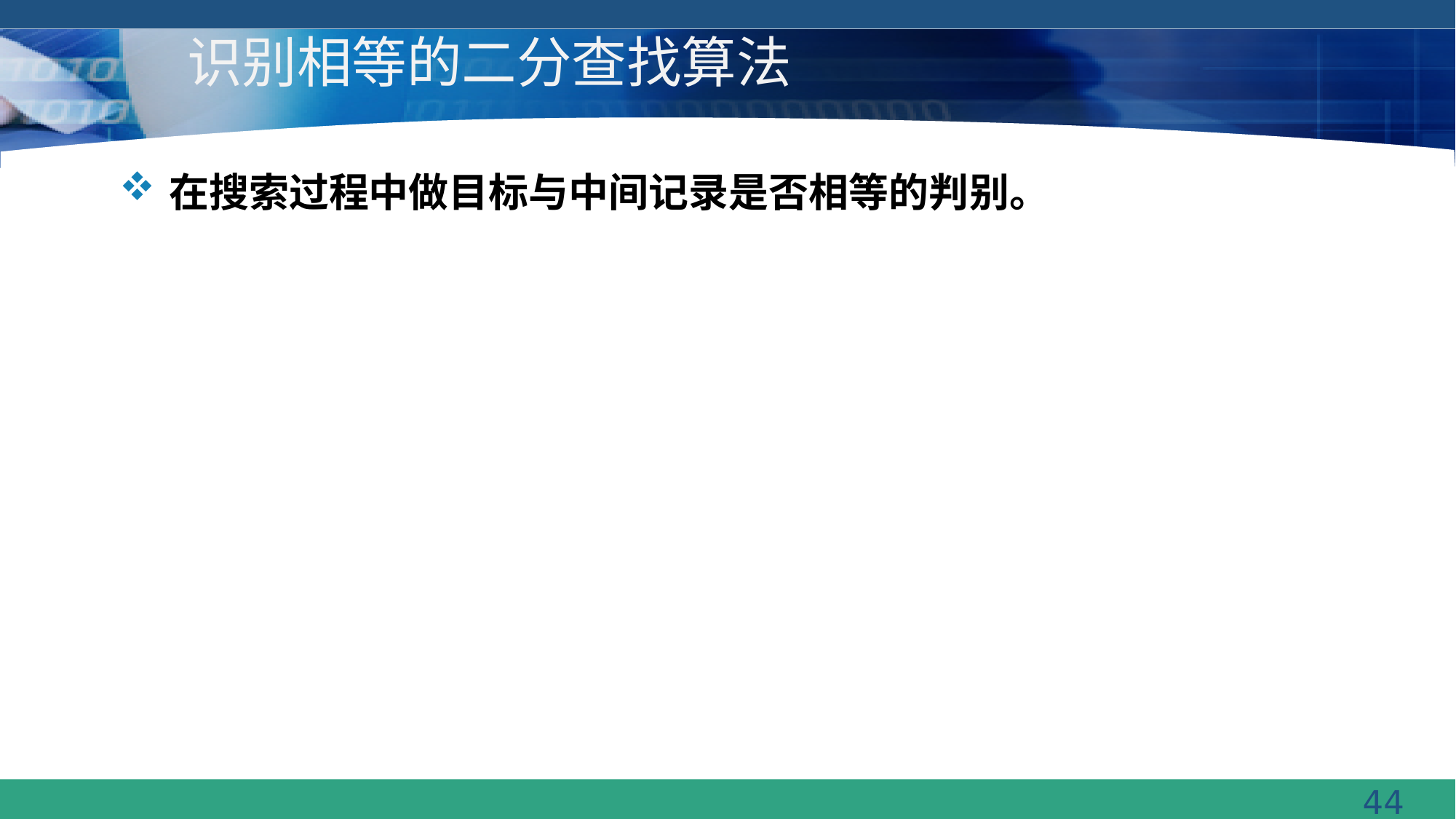

# 识别相等的二分查找算法
在搜索过程中做目标与中间记录是否相等的判别。